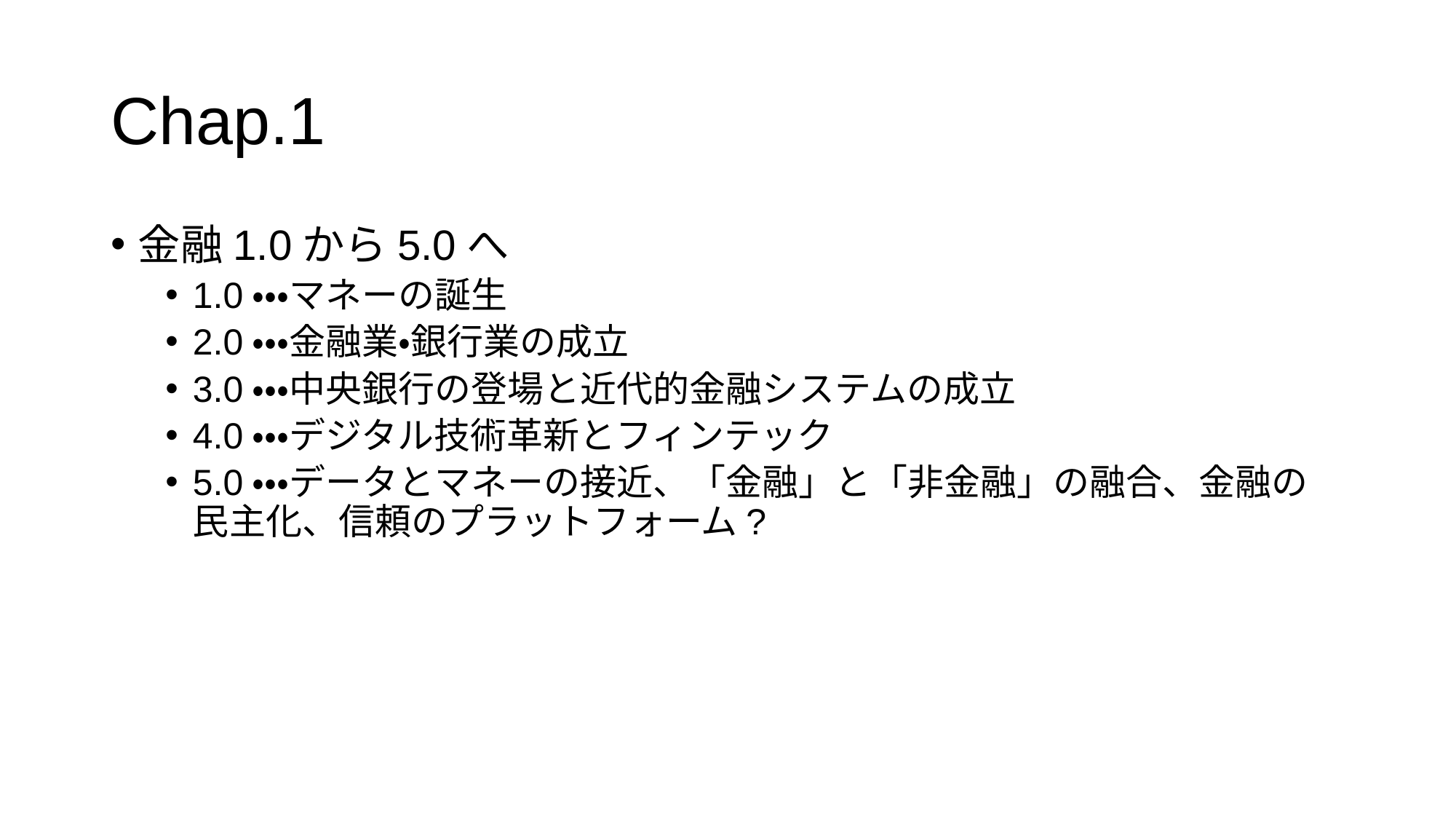

# Chap.1
金融1.0から5.0へ
1.0・・・マネーの誕生
2.0・・・金融業・銀行業の成立
3.0・・・中央銀行の登場と近代的金融システムの成立
4.0・・・デジタル技術革新とフィンテック
5.0・・・データとマネーの接近、「金融」と「非金融」の融合、金融の民主化、信頼のプラットフォーム?